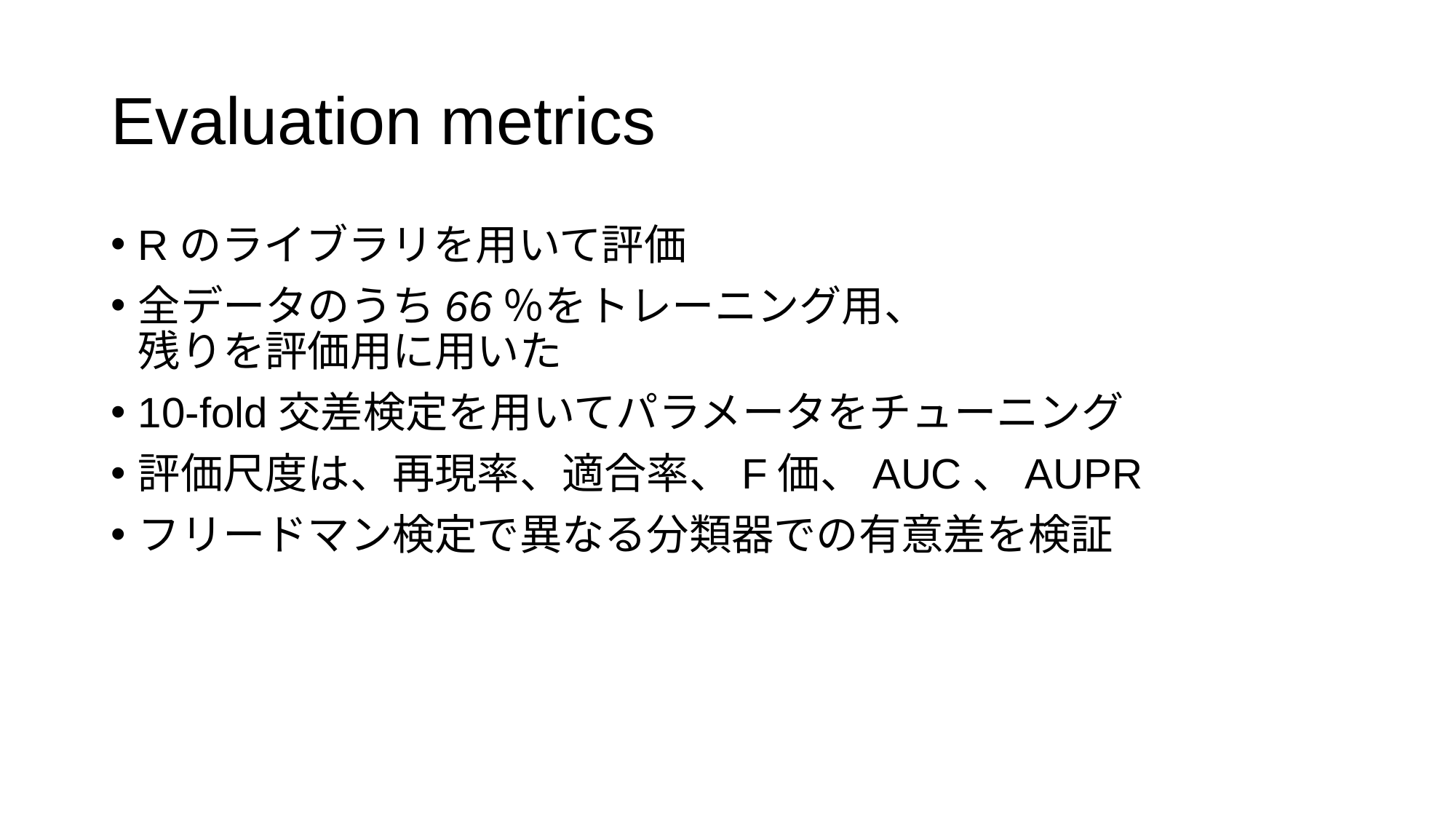

# Evaluation metrics
Rのライブラリを用いて評価
全データのうち66％をトレーニング用、
残りを評価用に用いた
10-fold交差検定を用いてパラメータをチューニング
評価尺度は、再現率、適合率、F価、AUC、AUPR
フリードマン検定で異なる分類器での有意差を検証